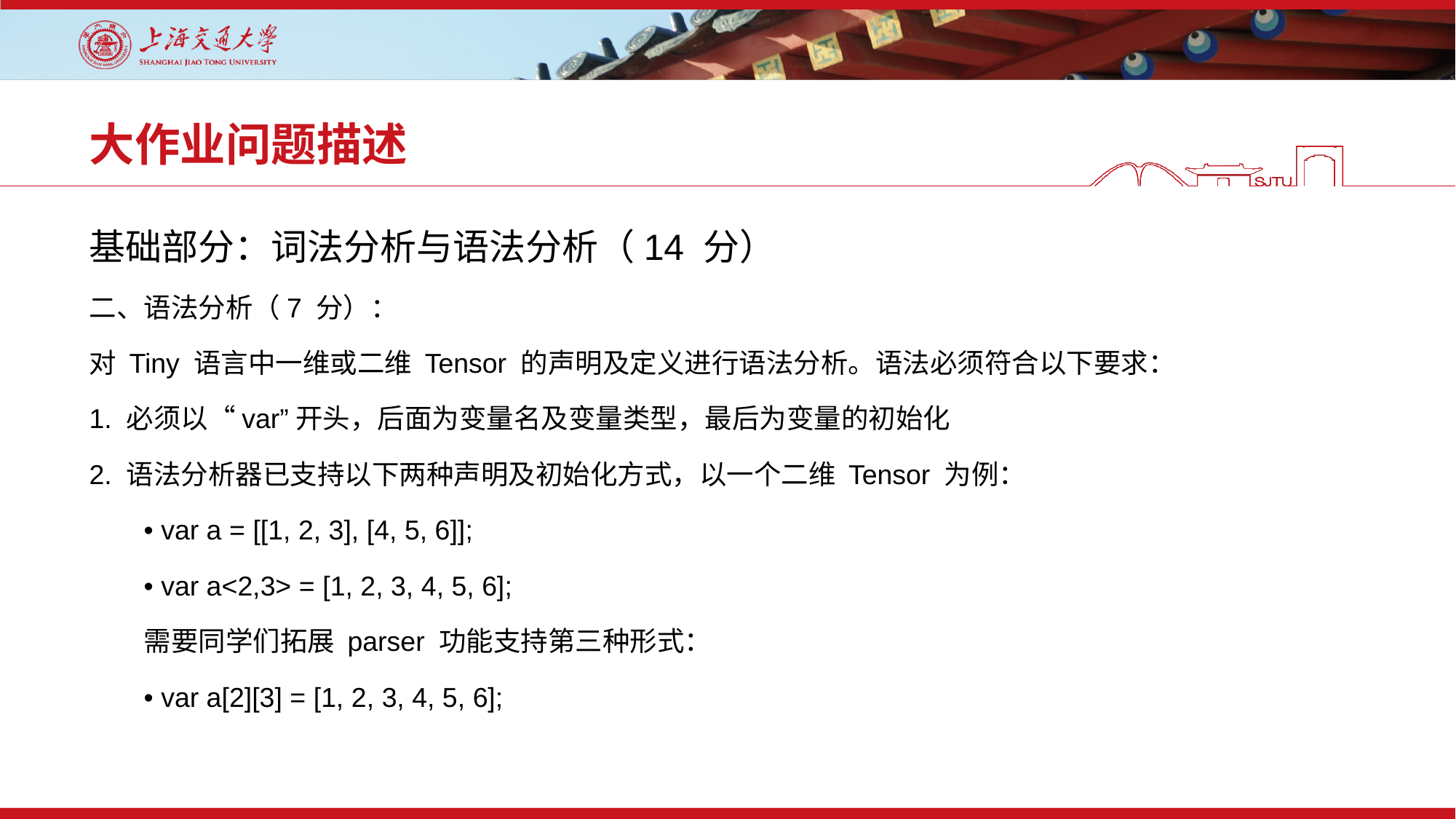

# 大作业问题描述
基础部分：词法分析与语法分析（14 分）
二、语法分析（7 分）：
对 Tiny 语言中一维或二维 Tensor 的声明及定义进行语法分析。语法必须符合以下要求：
1. 必须以“var”开头，后面为变量名及变量类型，最后为变量的初始化
2. 语法分析器已支持以下两种声明及初始化方式，以一个二维 Tensor 为例：
• var a = [[1, 2, 3], [4, 5, 6]];
• var a<2,3> = [1, 2, 3, 4, 5, 6];
需要同学们拓展 parser 功能支持第三种形式：
• var a[2][3] = [1, 2, 3, 4, 5, 6];